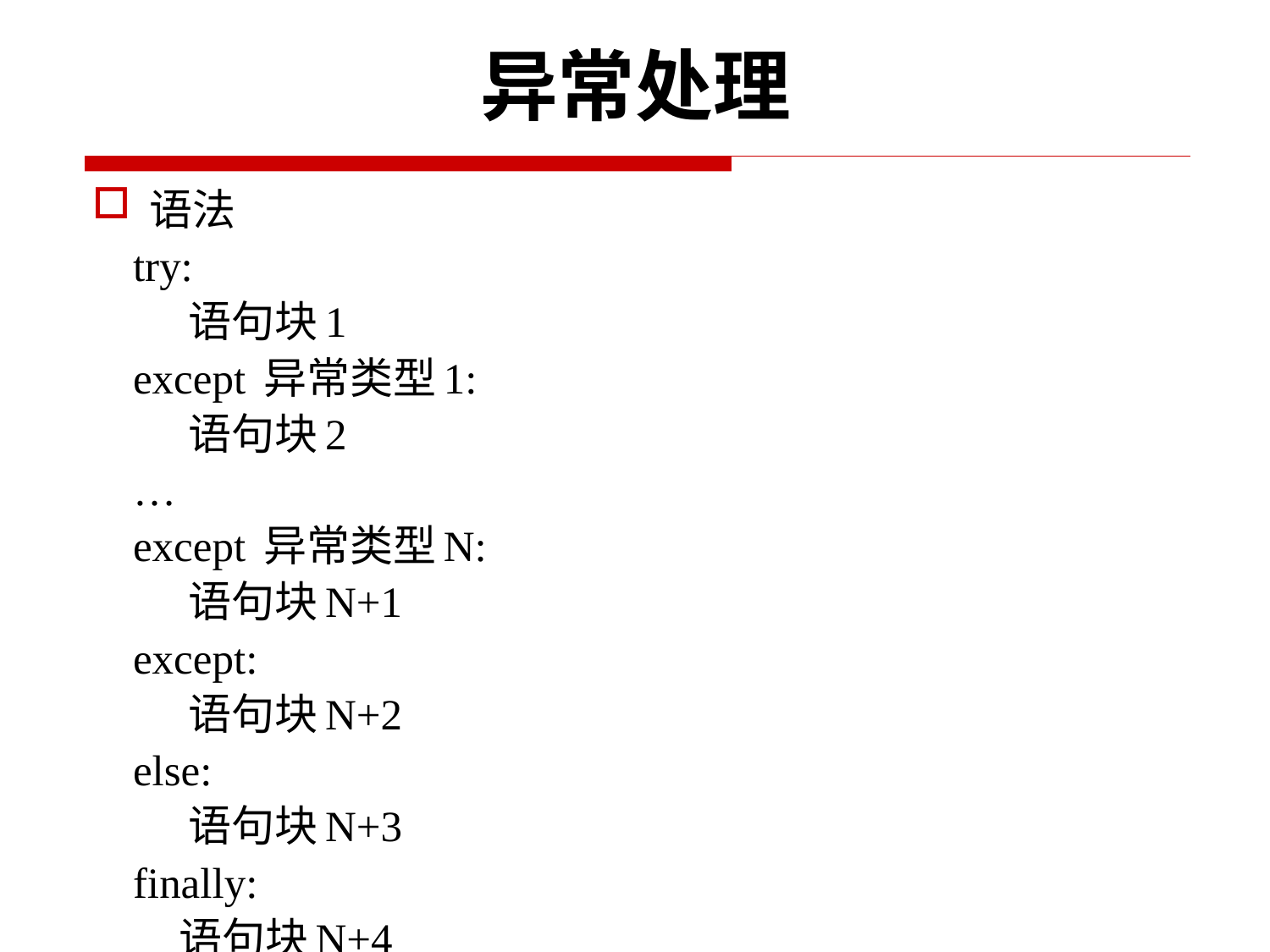

# 异常处理
语法
try:
     语句块1
except 异常类型1:
     语句块2
…
except 异常类型N:
     语句块N+1
except:
     语句块N+2
else:
     语句块N+3
finally:
    语句块N+4

100